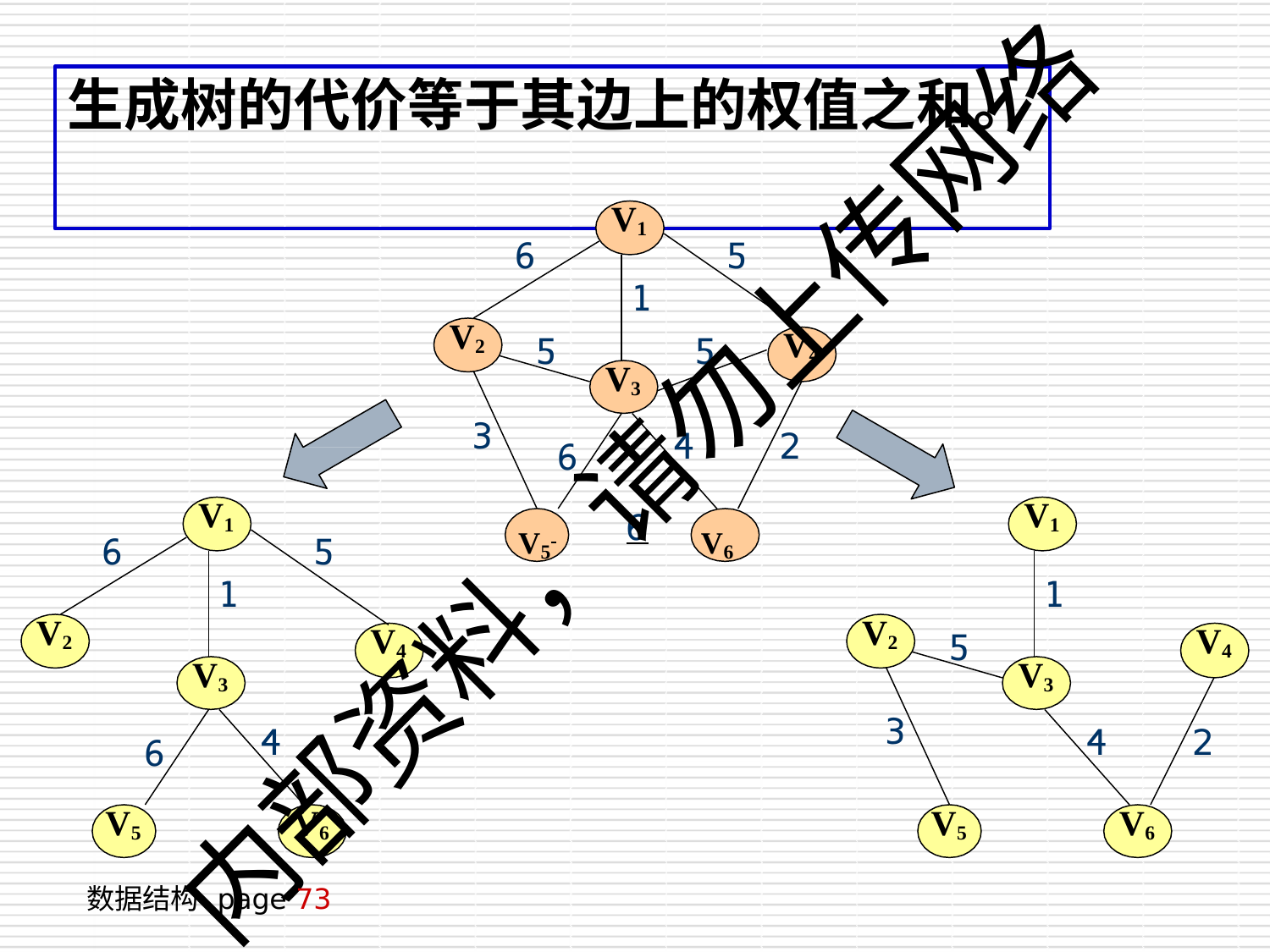

# 生成树的代价等于其边上的权值之和。
V1

6
5

1
V2

V4
5
5

V3

3

4
2
内部资料，请勿上传网络
6
V5 	6	V6
V1
V1

6
5

1
1
V2
V2

V4
V4
5

V3
V3

3

4
4
2
6
V5
V6
V5
V6

数据结构 page 73